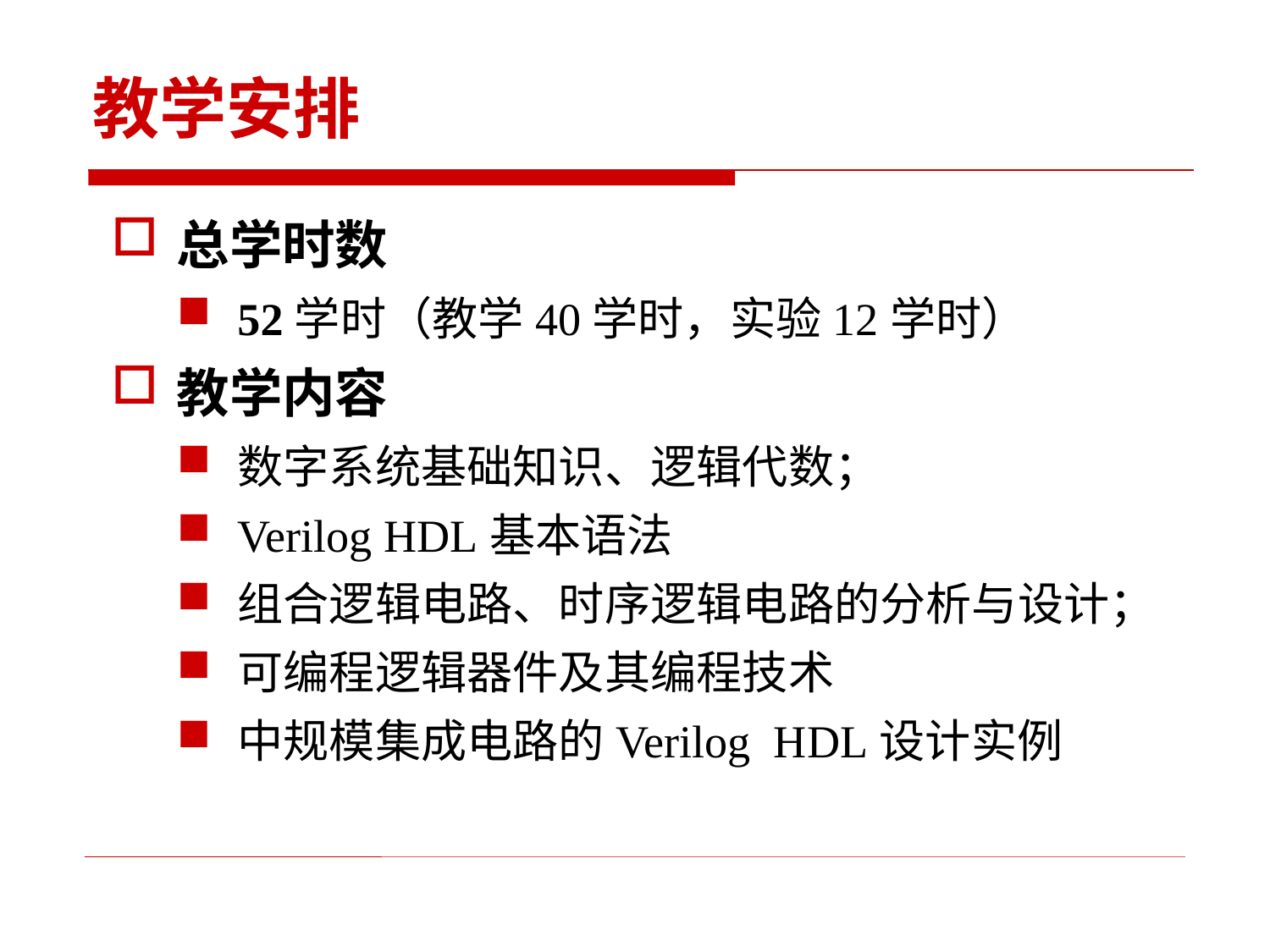

# 教学安排
总学时数
52学时（教学40学时，实验12学时）
教学内容
数字系统基础知识、逻辑代数；
Verilog HDL基本语法
组合逻辑电路、时序逻辑电路的分析与设计；
可编程逻辑器件及其编程技术
中规模集成电路的Verilog  HDL设计实例